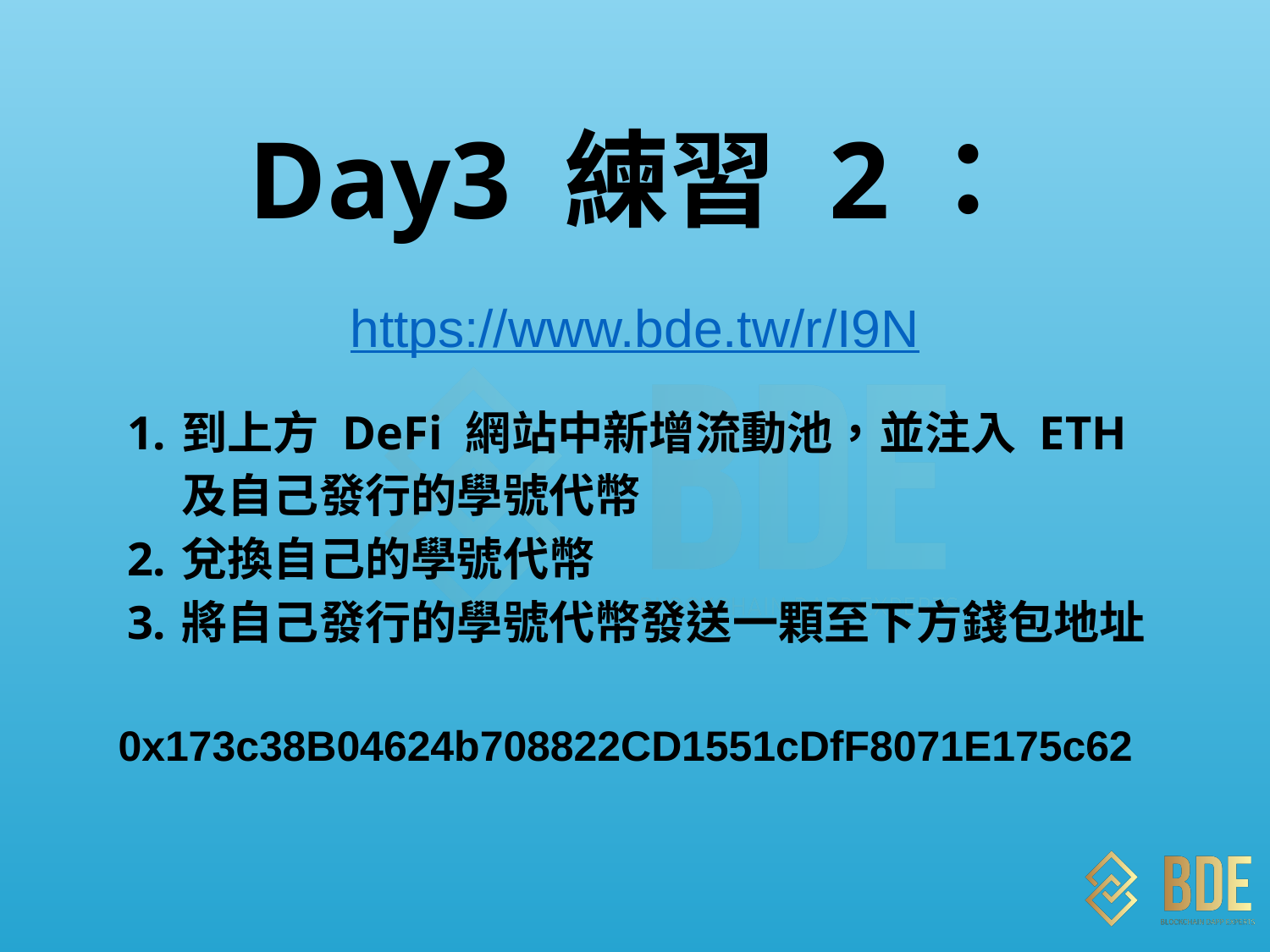

Day3 練習 2：
https://www.bde.tw/r/I9N
到上方 DeFi 網站中新增流動池，並注入 ETH 及自己發行的學號代幣
兌換自己的學號代幣
將自己發行的學號代幣發送一顆至下方錢包地址

0x173c38B04624b708822CD1551cDfF8071E175c62